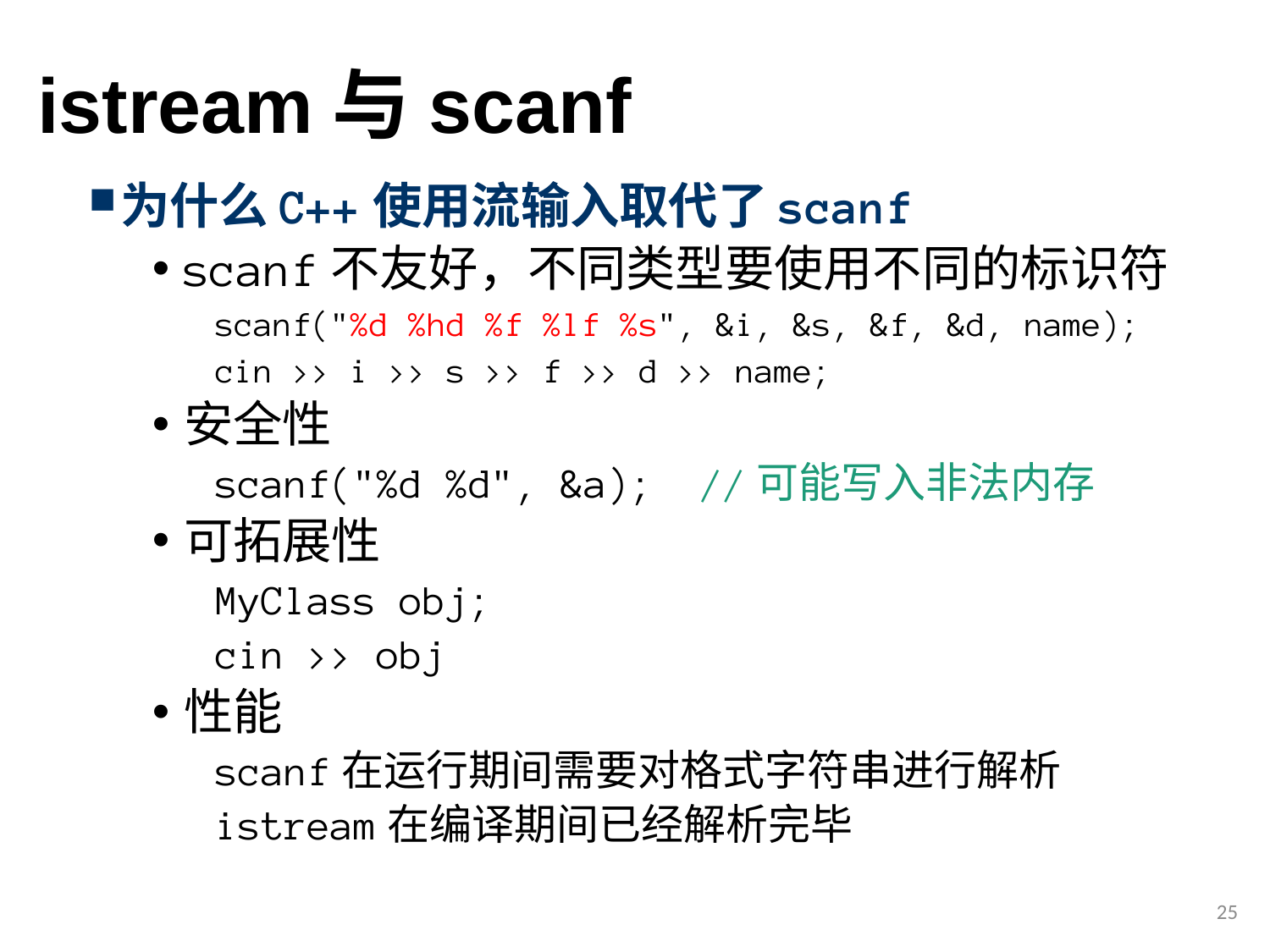

# istream与scanf
为什么C++使用流输入取代了scanf
scanf不友好，不同类型要使用不同的标识符
scanf("%d %hd %f %lf %s", &i, &s, &f, &d, name);
cin >> i >> s >> f >> d >> name;
安全性
scanf("%d %d", &a);  //可能写入非法内存
可拓展性
MyClass obj;
cin >> obj
性能
scanf在运行期间需要对格式字符串进行解析
istream在编译期间已经解析完毕
25